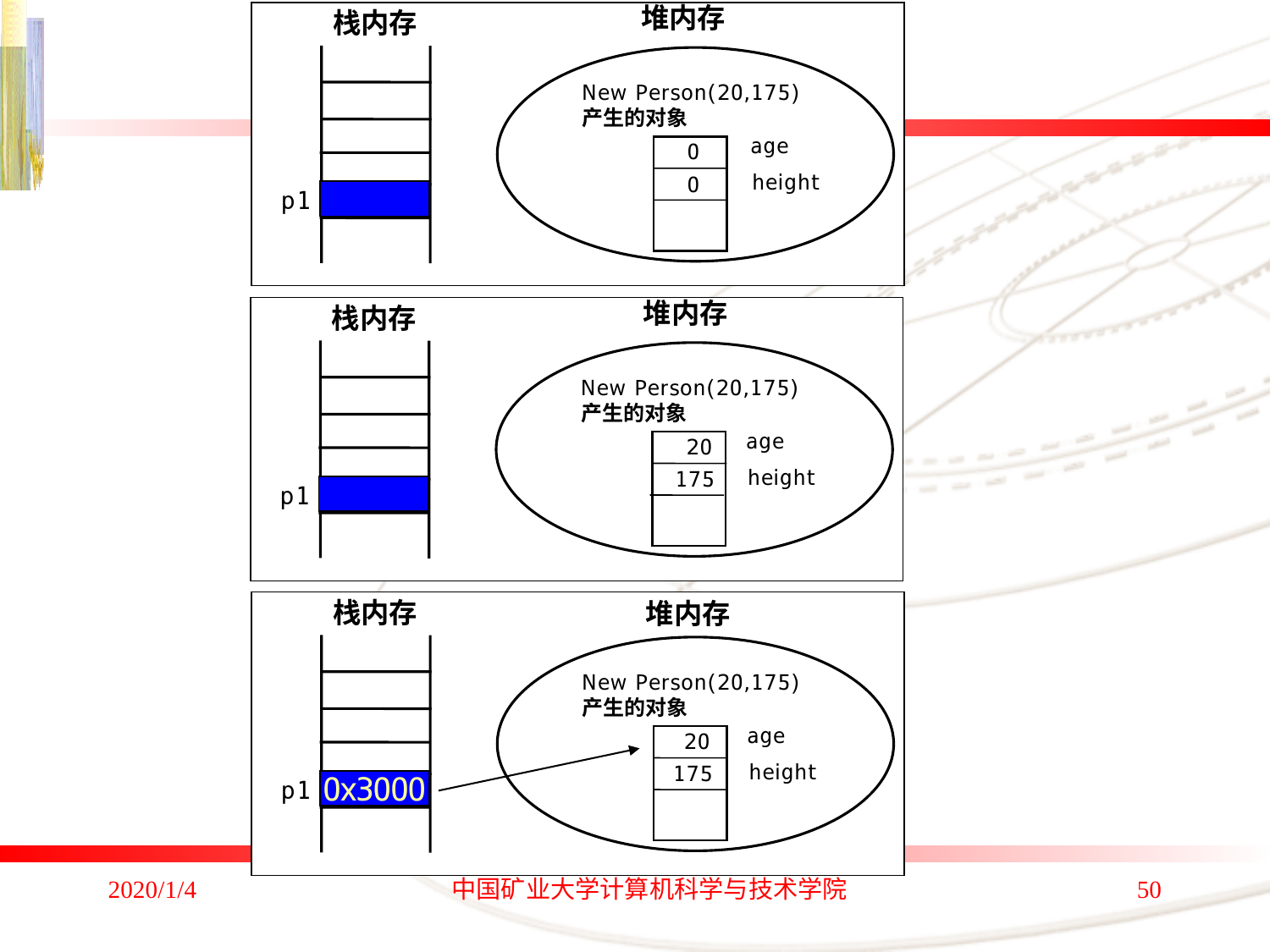

堆内存
栈内存

New Person(20,175)
产生的对象

age
0

height
0

p1

堆内存
栈内存

New Person(20,175)
产生的对象

age
20

height
175

p1

栈内存
堆内存

New Person(20,175)
产生的对象

age
20

height
175

p1
0x3000

2020/1/4
中国矿业大学计算机科学与技术学院
50